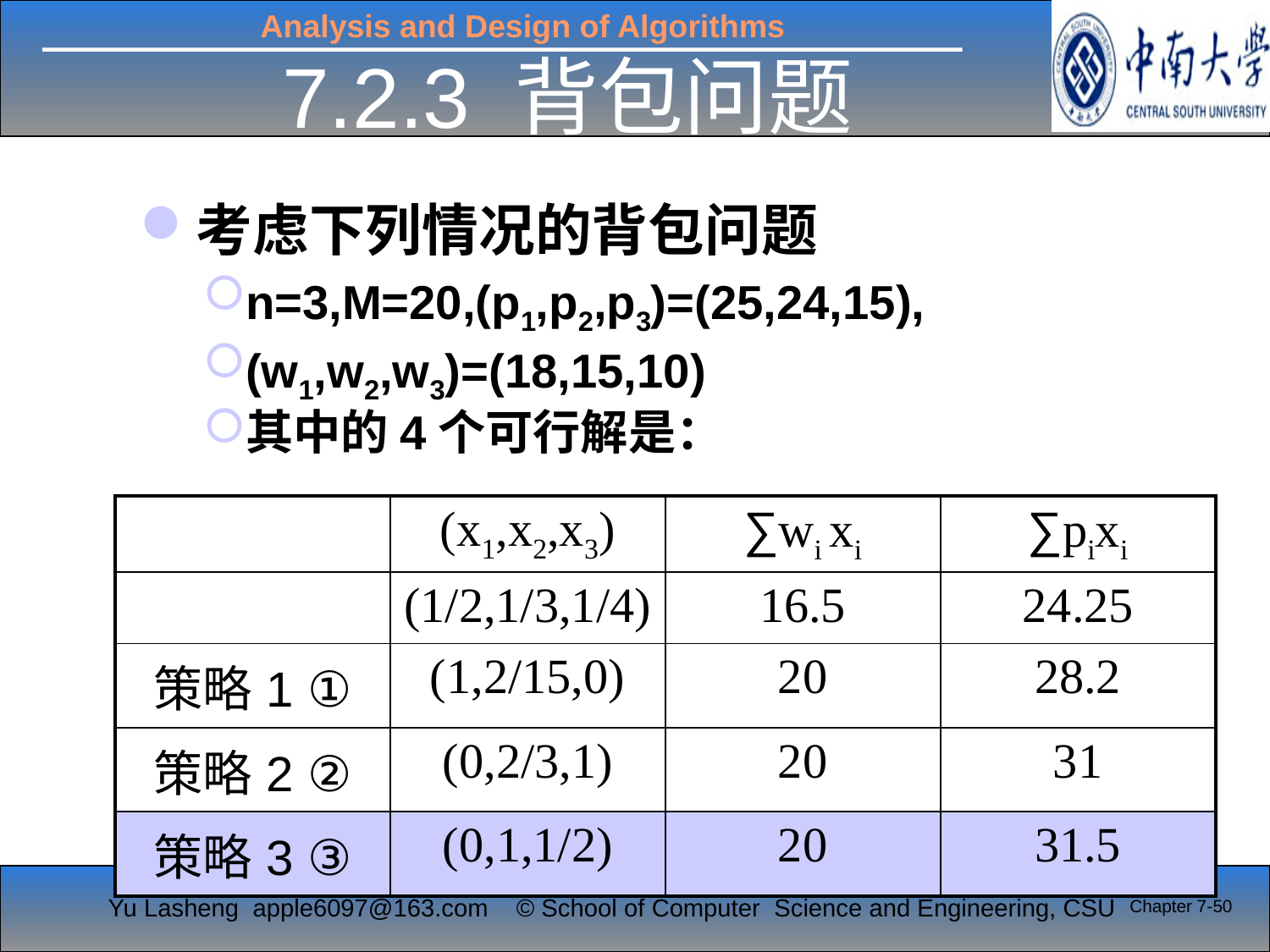

7.2.3 背包问题
考虑下列情况的背包问题
n=3,M=20,(p1,p2,p3)=(25,24,15),
(w1,w2,w3)=(18,15,10)
其中的4个可行解是：
|  | (x1,x2,x3) | ∑wi xi | ∑pixi |
| --- | --- | --- | --- |
|  | (1/2,1/3,1/4) | 16.5 | 24.25 |
| 策略1 ① | (1,2/15,0) | 20 | 28.2 |
| 策略2 ② | (0,2/3,1) | 20 | 31 |
| 策略3 ③ | (0,1,1/2) | 20 | 31.5 |
Chapter 7-50